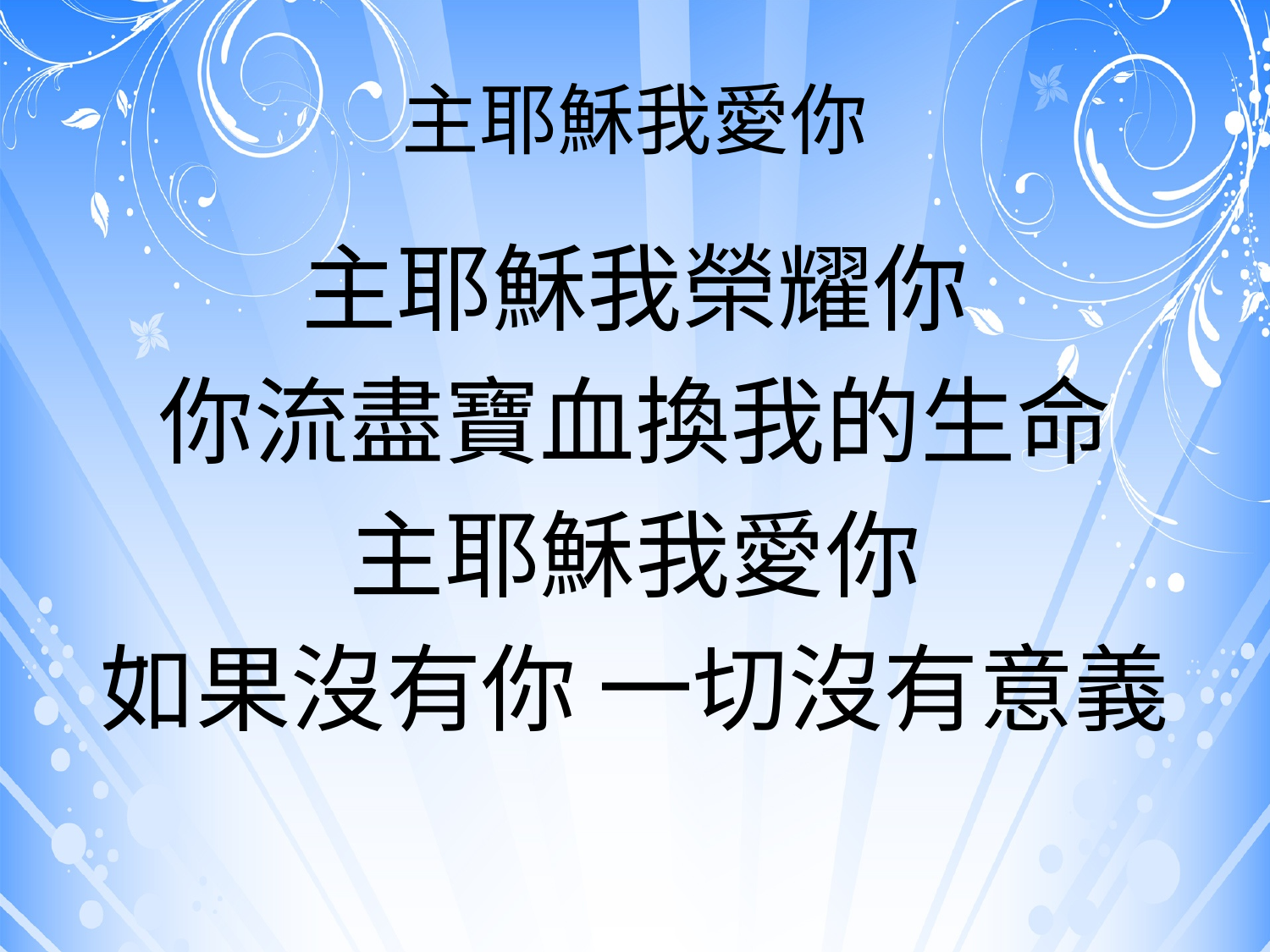

# 主耶穌我愛你
主耶穌我榮耀你
你流盡寶血換我的生命
主耶穌我愛你
如果沒有你 一切沒有意義